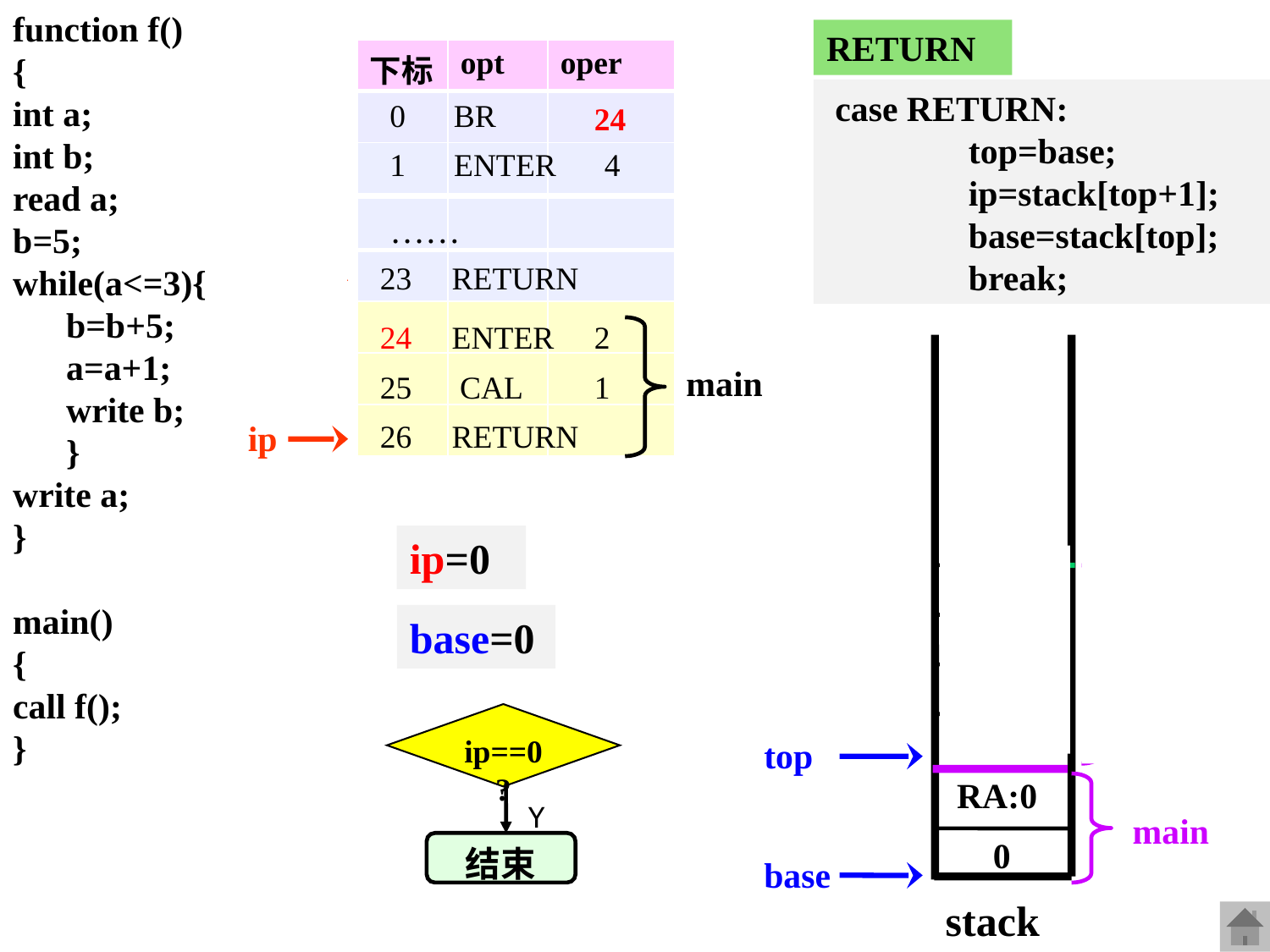

function f()
{
int a;
int b;
read a;
b=5;
while(a<=3){
      b=b+5;
      a=a+1;
      write b;
      }
write a;
}

main()
{
call f();
}

RETURN
| 下标 | opt | oper |
| --- | --- | --- |
|  |  |  |
|  |  |  |
 case RETURN:
                top=base;
                ip=stack[top+1];
                base=stack[top];
                break;
0      BR
24
1      ENTER      4

|  |  |  |
| --- | --- | --- |
|  |  |  |
|  |  |  |
|  |  |  |
|  |  |  |
……

ip

23     RETURN
24     ENTER     2

main

25      CAL         1
ip

26     RETURN

ip=0

b:

15

f
base=0

a:
4

RA:26
ip==0?

Y
结束

0
top

RA:0

main

0
base

stack